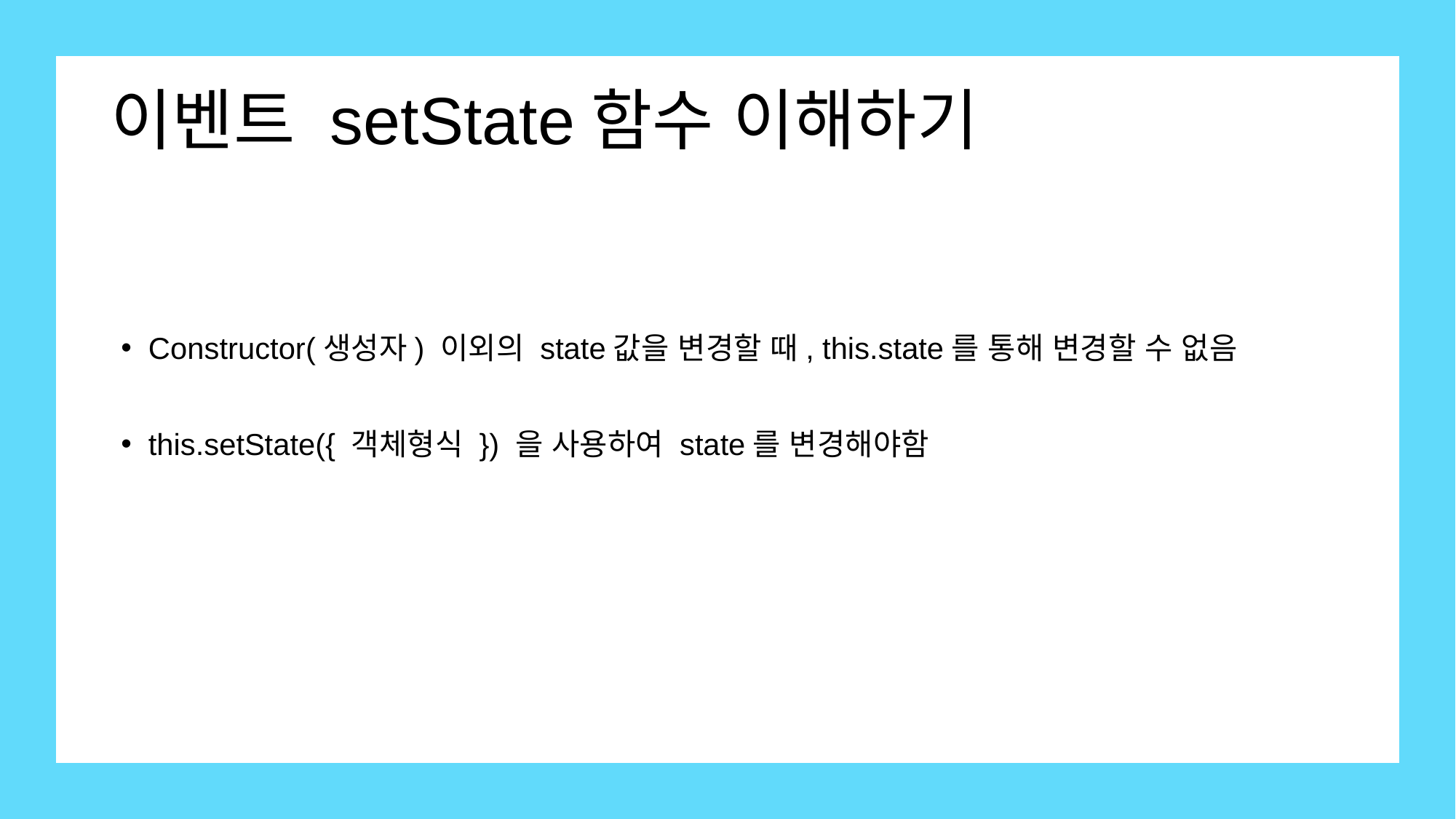

# 이벤트 setState함수 이해하기
Constructor(생성자) 이외의 state값을 변경할 때, this.state를 통해 변경할 수 없음

this.setState({ 객체형식 }) 을 사용하여 state를 변경해야함